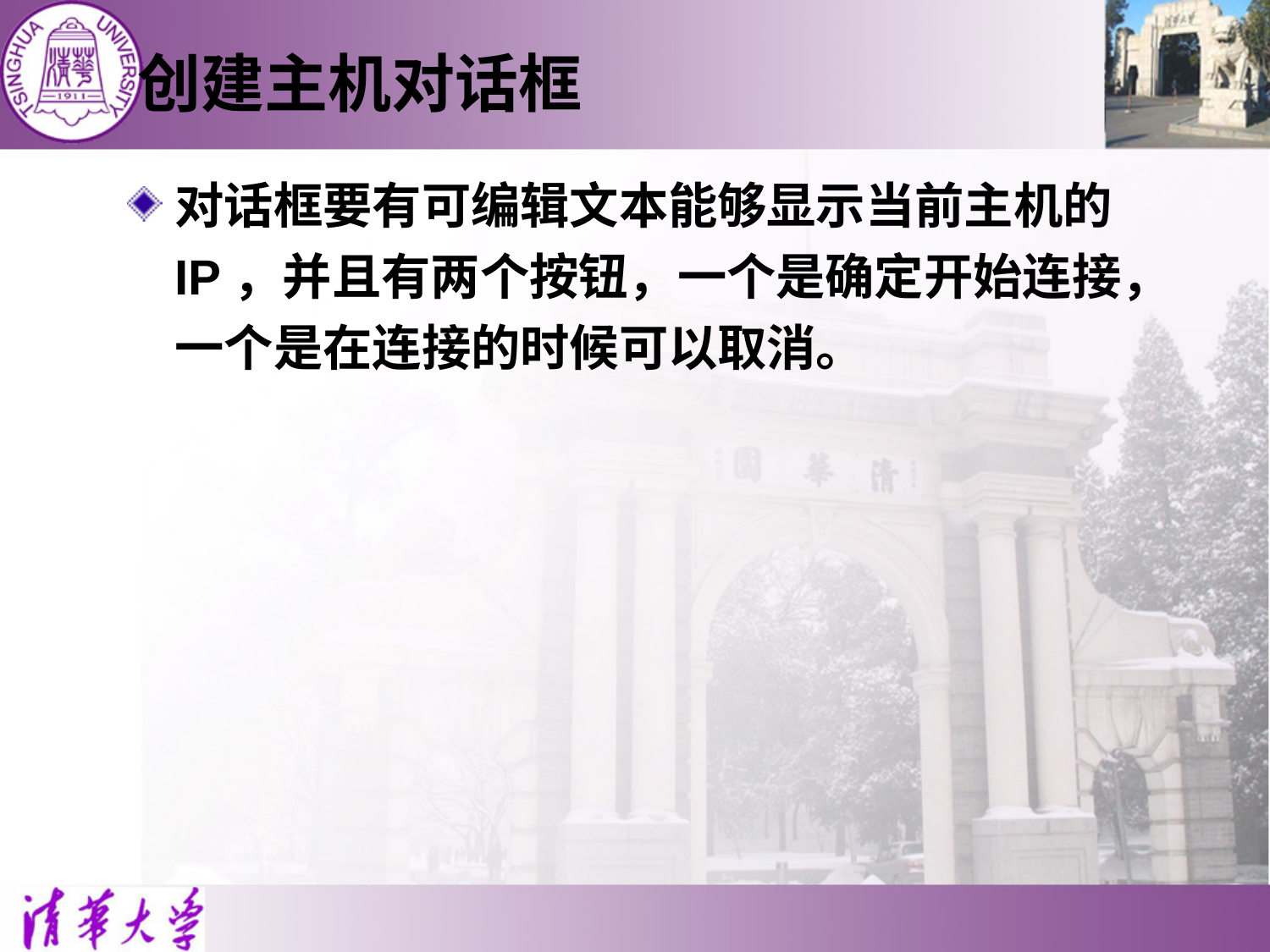

# 创建主机对话框
对话框要有可编辑文本能够显示当前主机的IP，并且有两个按钮，一个是确定开始连接，一个是在连接的时候可以取消。